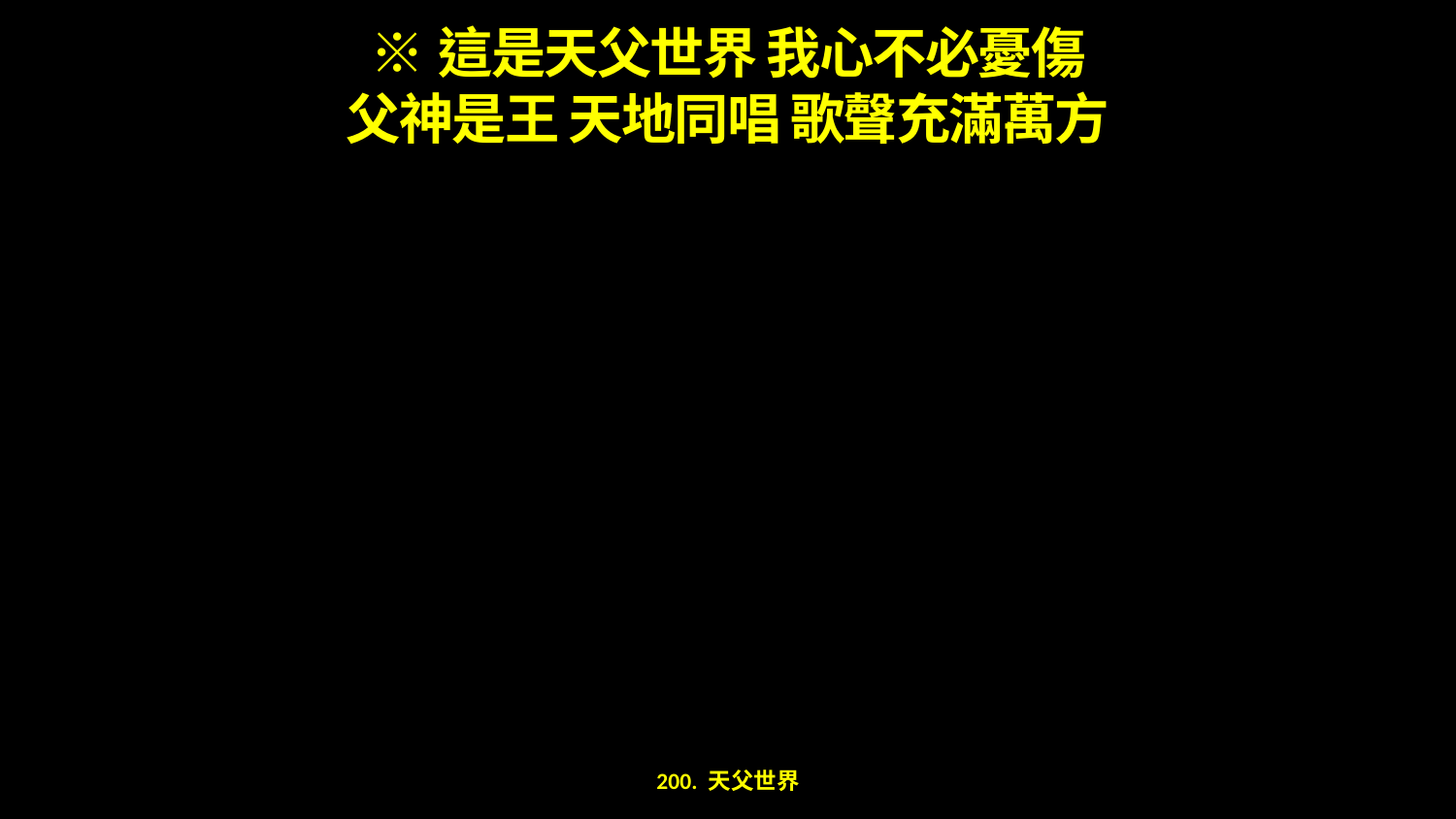

※這是天父世界 我心不必憂傷
父神是王 天地同唱 歌聲充滿萬方
200. 天父世界